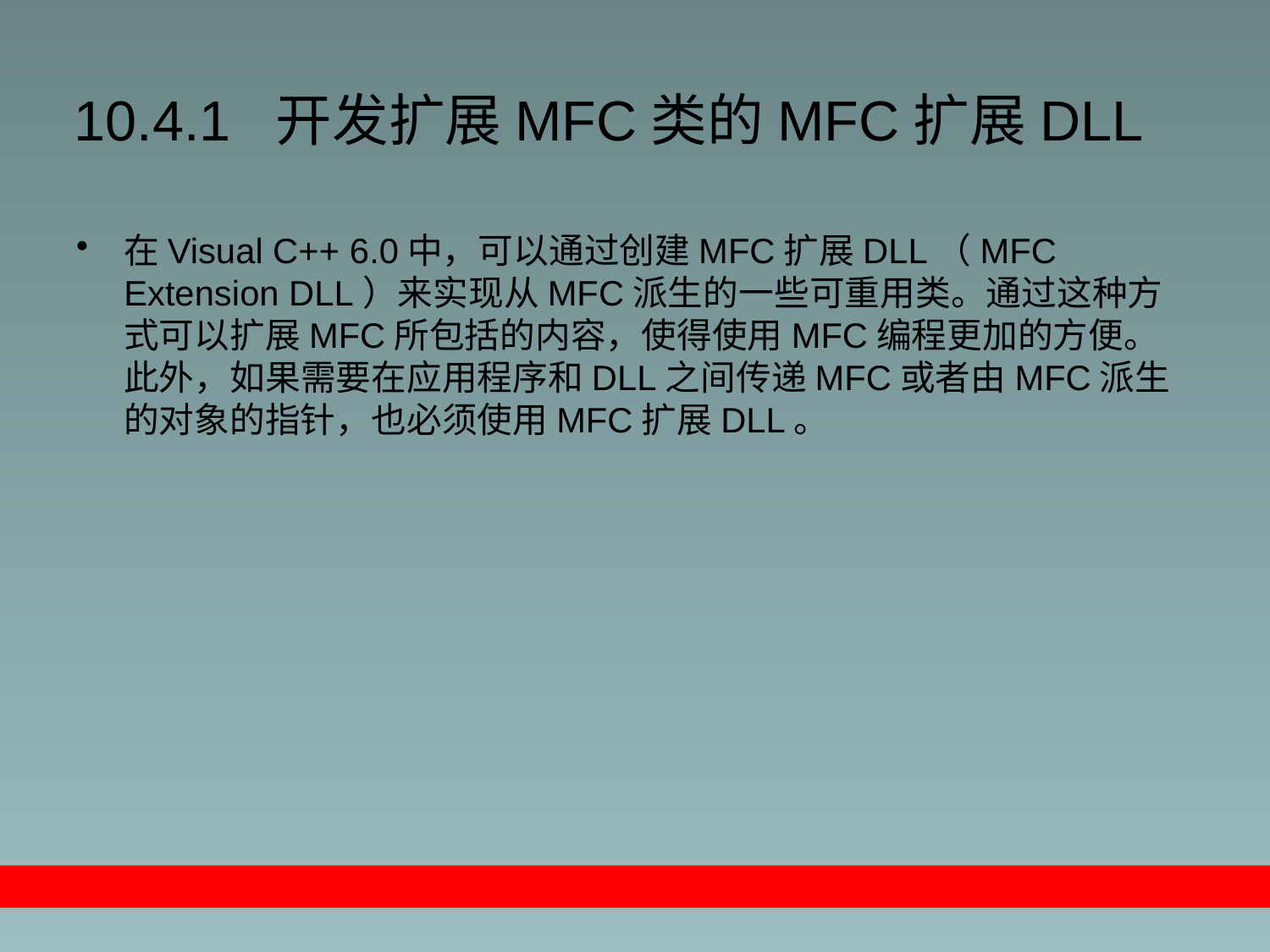

# 10.4.1  开发扩展MFC类的MFC扩展DLL
在Visual C++ 6.0中，可以通过创建MFC扩展DLL（MFC Extension DLL）来实现从MFC派生的一些可重用类。通过这种方式可以扩展MFC所包括的内容，使得使用MFC编程更加的方便。此外，如果需要在应用程序和DLL之间传递MFC或者由MFC派生的对象的指针，也必须使用MFC扩展DLL。